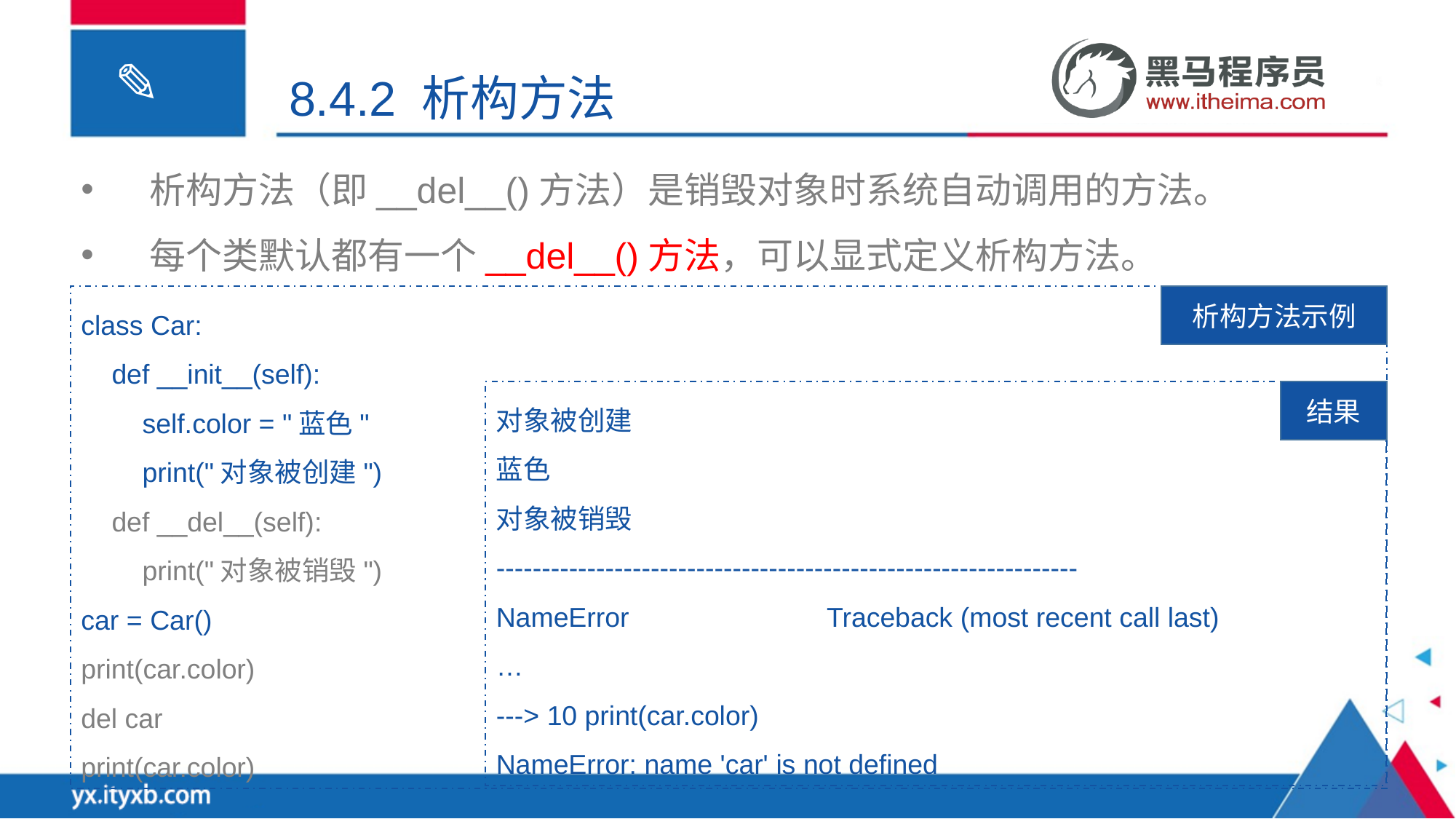

8.4.2 析构方法
析构方法（即__del__()方法）是销毁对象时系统自动调用的方法。
每个类默认都有一个__del__()方法，可以显式定义析构方法。
class Car:
    def __init__(self):
        self.color = "蓝色"
        print("对象被创建")
    def __del__(self):
        print("对象被销毁")
car = Car()
print(car.color)
del car
print(car.color)
析构方法示例
对象被创建
蓝色
对象被销毁
----------------------------------------------------------------
NameError                          Traceback (most recent call last)
…
---> 10 print(car.color)
NameError: name 'car' is not defined
结果